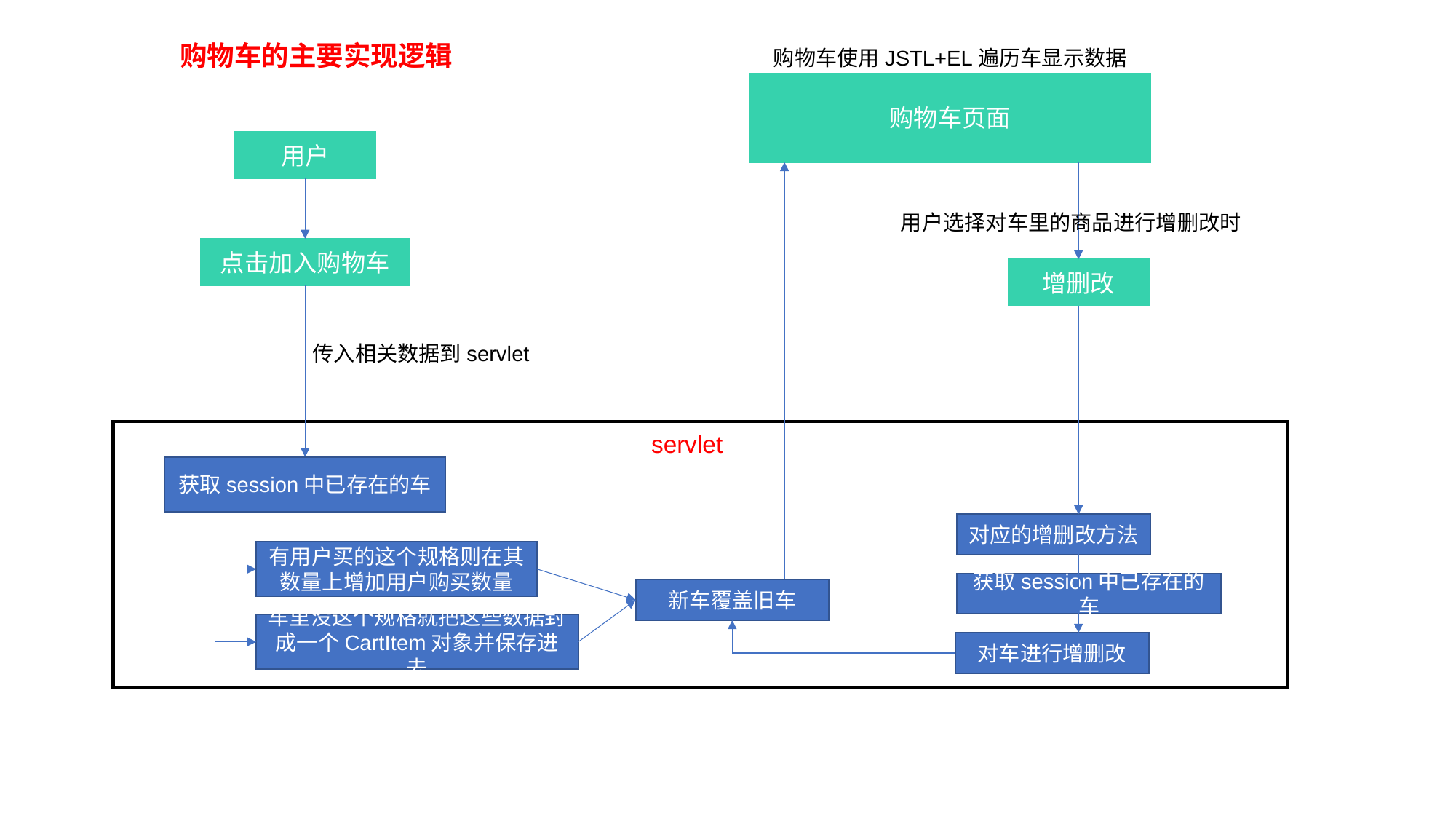

购物车的主要实现逻辑
购物车使用JSTL+EL遍历车显示数据
购物车页面
用户
用户选择对车里的商品进行增删改时
点击加入购物车
增删改
传入相关数据到servlet

servlet
获取session中已存在的车
对应的增删改方法
有用户买的这个规格则在其数量上增加用户购买数量
获取session中已存在的车
新车覆盖旧车
车里没这个规格就把这些数据封成一个CartItem对象并保存进去
对车进行增删改